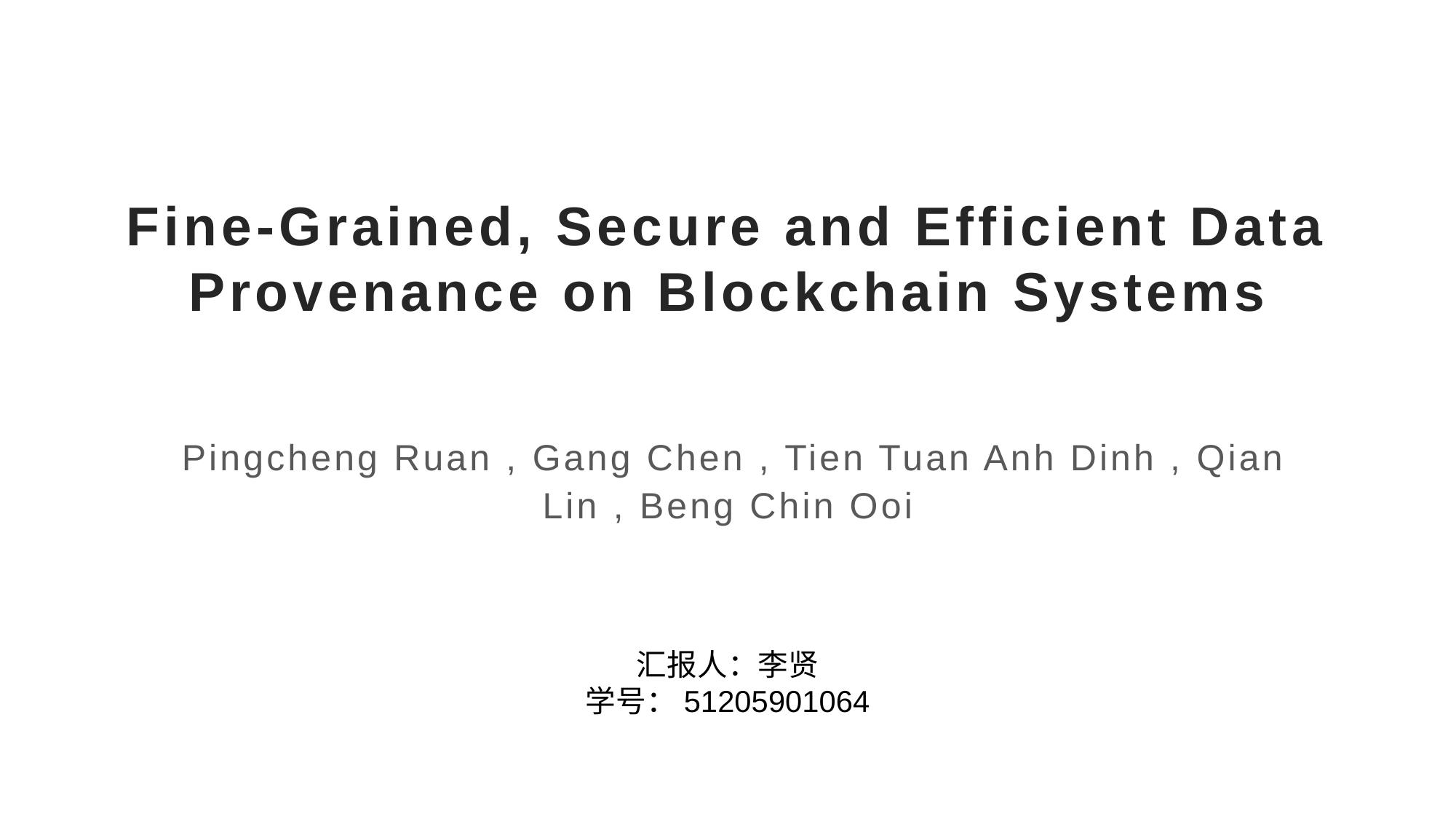

# Fine-Grained, Secure and Efficient Data Provenance on Blockchain Systems
 Pingcheng Ruan , Gang Chen , Tien Tuan Anh Dinh , Qian Lin , Beng Chin Ooi
汇报人：李贤
学号：51205901064